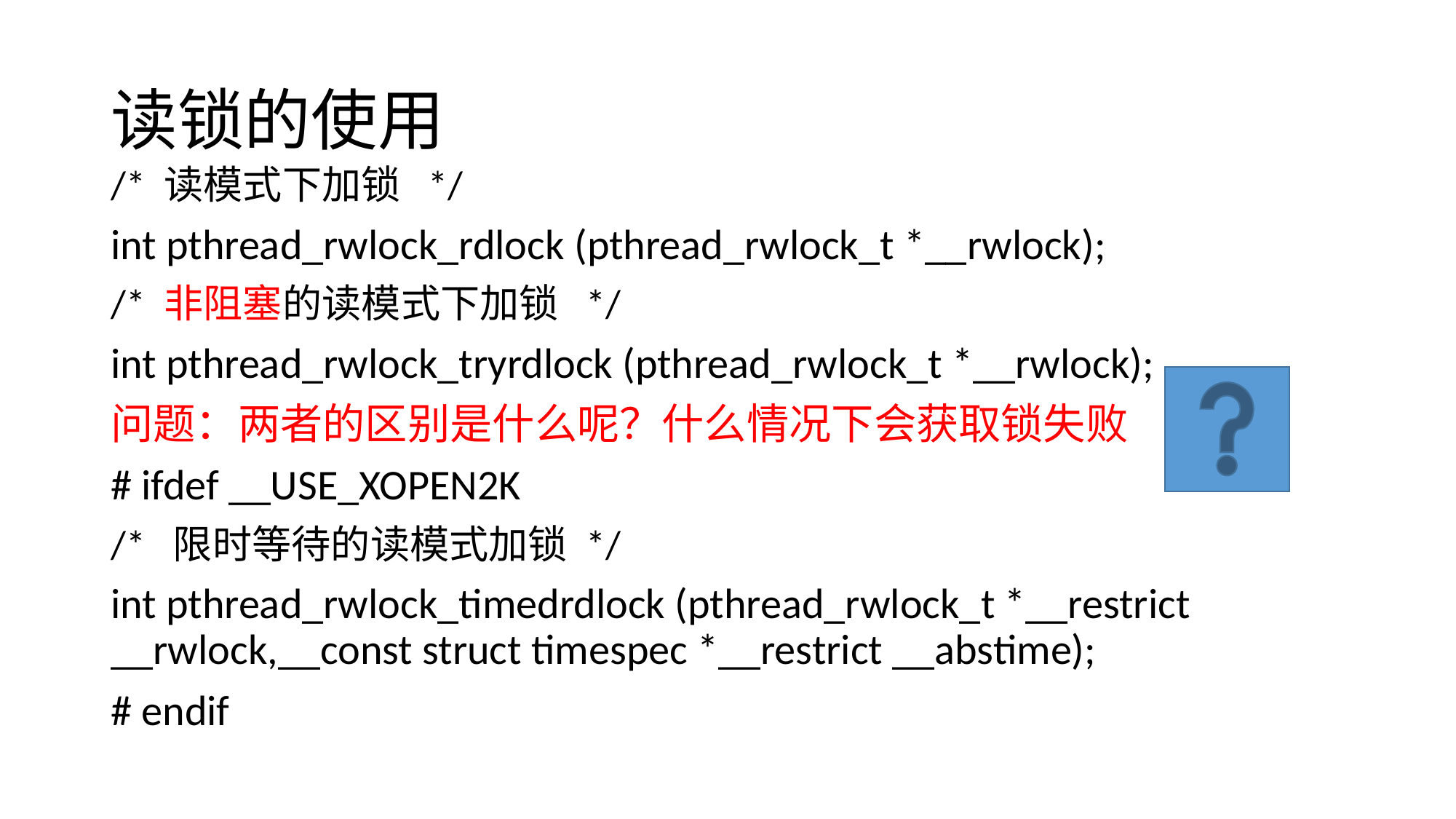

# 读锁的使用
/* 读模式下加锁  */
int pthread_rwlock_rdlock (pthread_rwlock_t *__rwlock);
/* 非阻塞的读模式下加锁  */
int pthread_rwlock_tryrdlock (pthread_rwlock_t *__rwlock);
问题：两者的区别是什么呢？什么情况下会获取锁失败
# ifdef __USE_XOPEN2K
/*  限时等待的读模式加锁 */
int pthread_rwlock_timedrdlock (pthread_rwlock_t *__restrict __rwlock,__const struct timespec *__restrict __abstime);
# endif